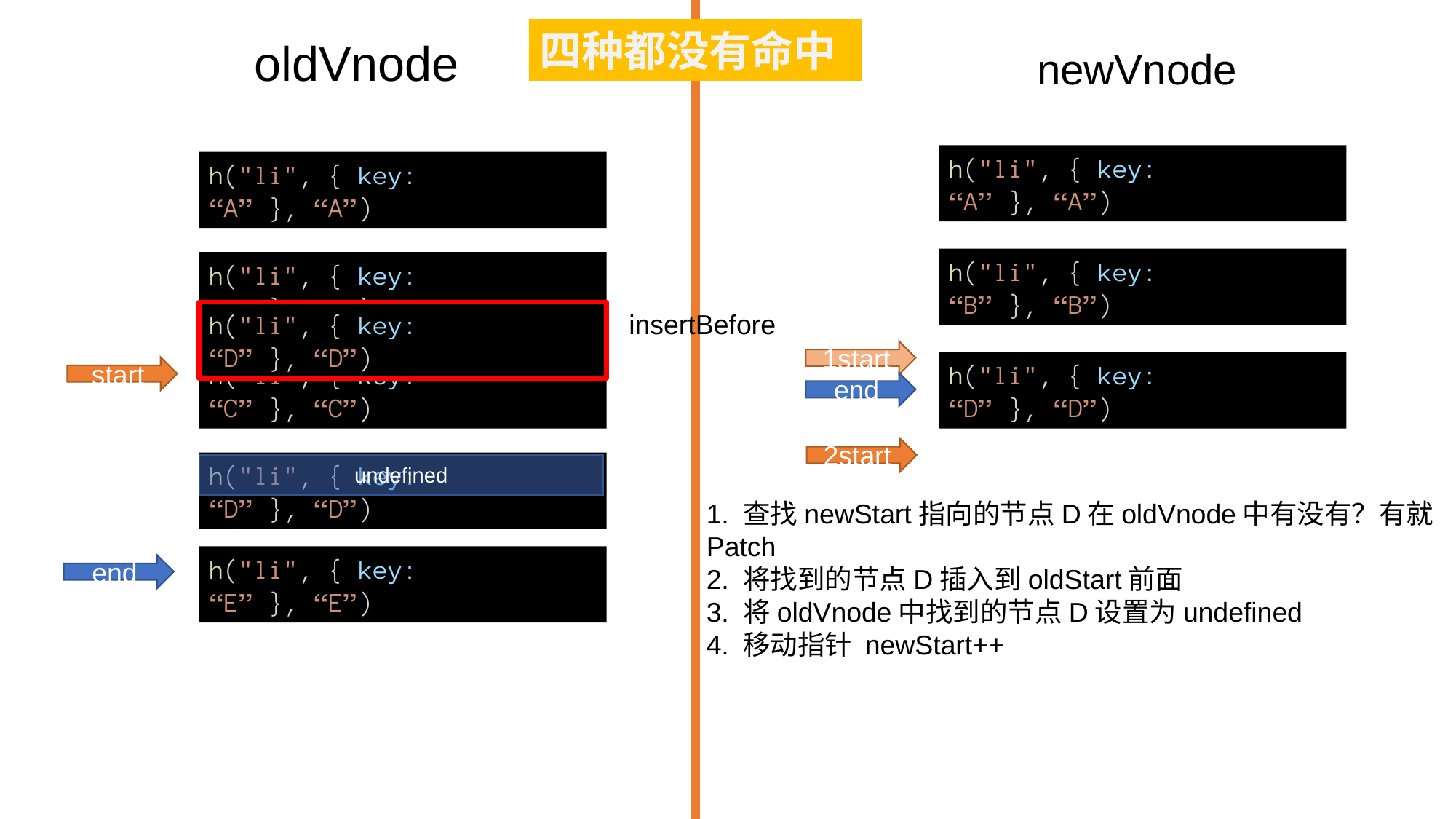

四种都没有命中
oldVnode
newVnode
h("li", { key: “A” }, “A”)
h("li", { key: “A” }, “A”)
h("li", { key: “B” }, “B”)
h("li", { key: “B” }, “B”)
h("li", { key: “D” }, “D”)
insertBefore
1start
h("li", { key: “C” }, “C”)
h("li", { key: “D” }, “D”)
start
end
2start
h("li", { key: “D” }, “D”)
undefined
1. 查找newStart指向的节点D在oldVnode中有没有？有就Patch
2. 将找到的节点D插入到oldStart前面
3. 将oldVnode中找到的节点D设置为undefined
4. 移动指针 newStart++
h("li", { key: “E” }, “E”)
end